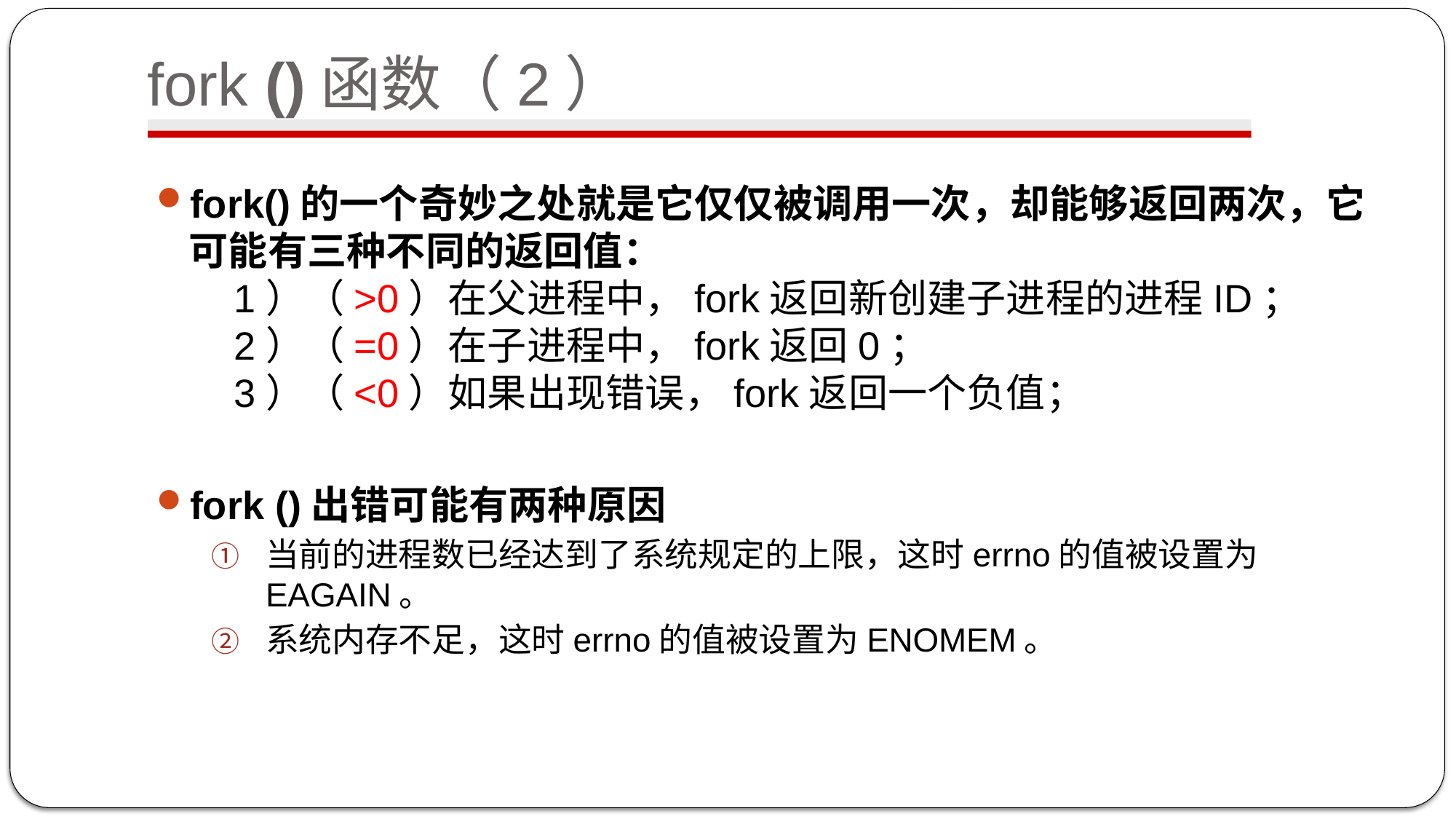

# fork ()函数（2）
fork()的一个奇妙之处就是它仅仅被调用一次，却能够返回两次，它可能有三种不同的返回值：
    1）（>0）在父进程中，fork返回新创建子进程的进程ID；
    2）（=0）在子进程中，fork返回0；
    3）（<0）如果出现错误，fork返回一个负值；

fork ()出错可能有两种原因
当前的进程数已经达到了系统规定的上限，这时errno的值被设置为EAGAIN。
系统内存不足，这时errno的值被设置为ENOMEM。